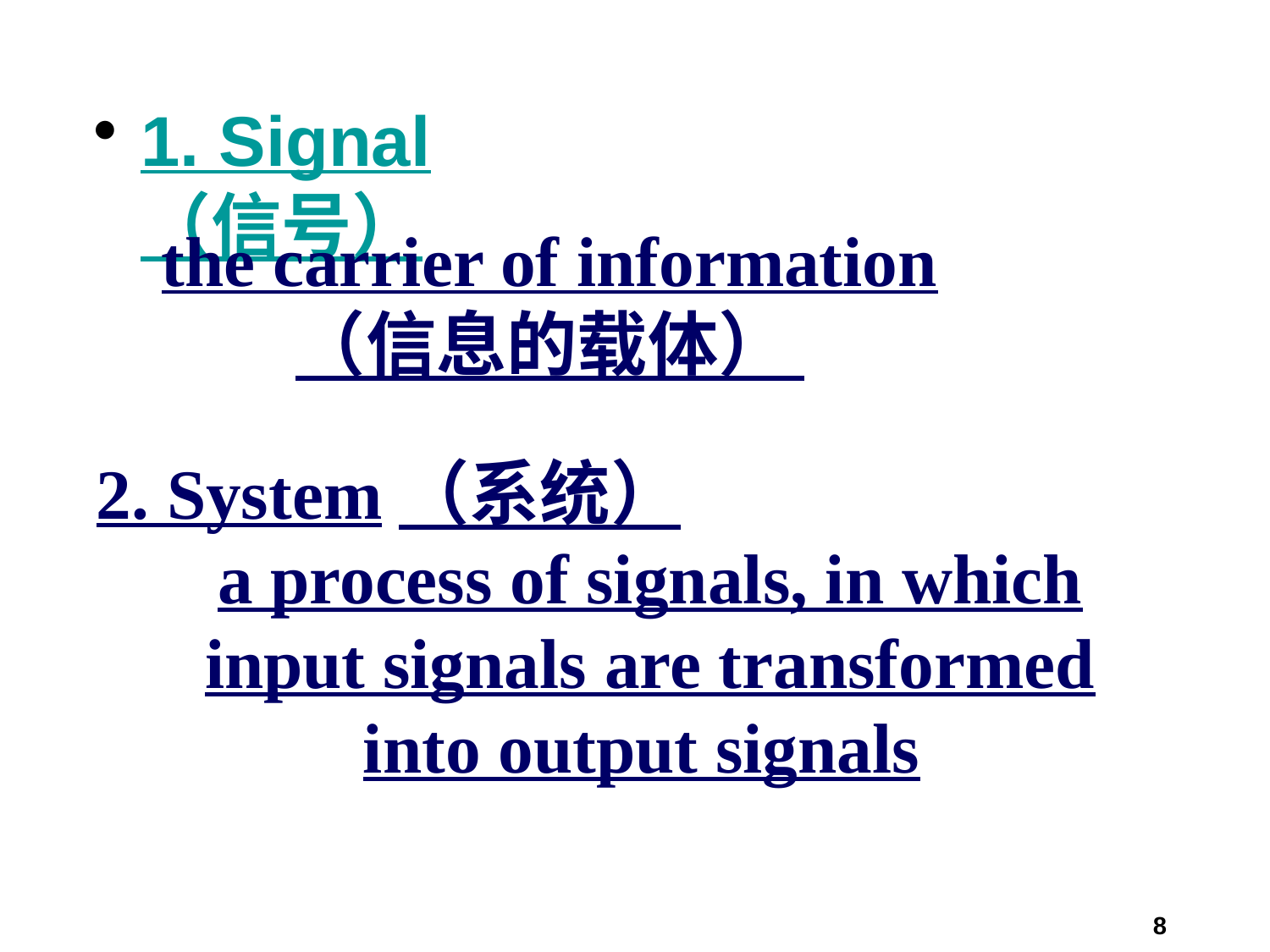

1. Signal（信号）
the carrier of information
（信息的载体）
2. System（系统）
a process of signals, in which input signals are transformed into output signals
8
8